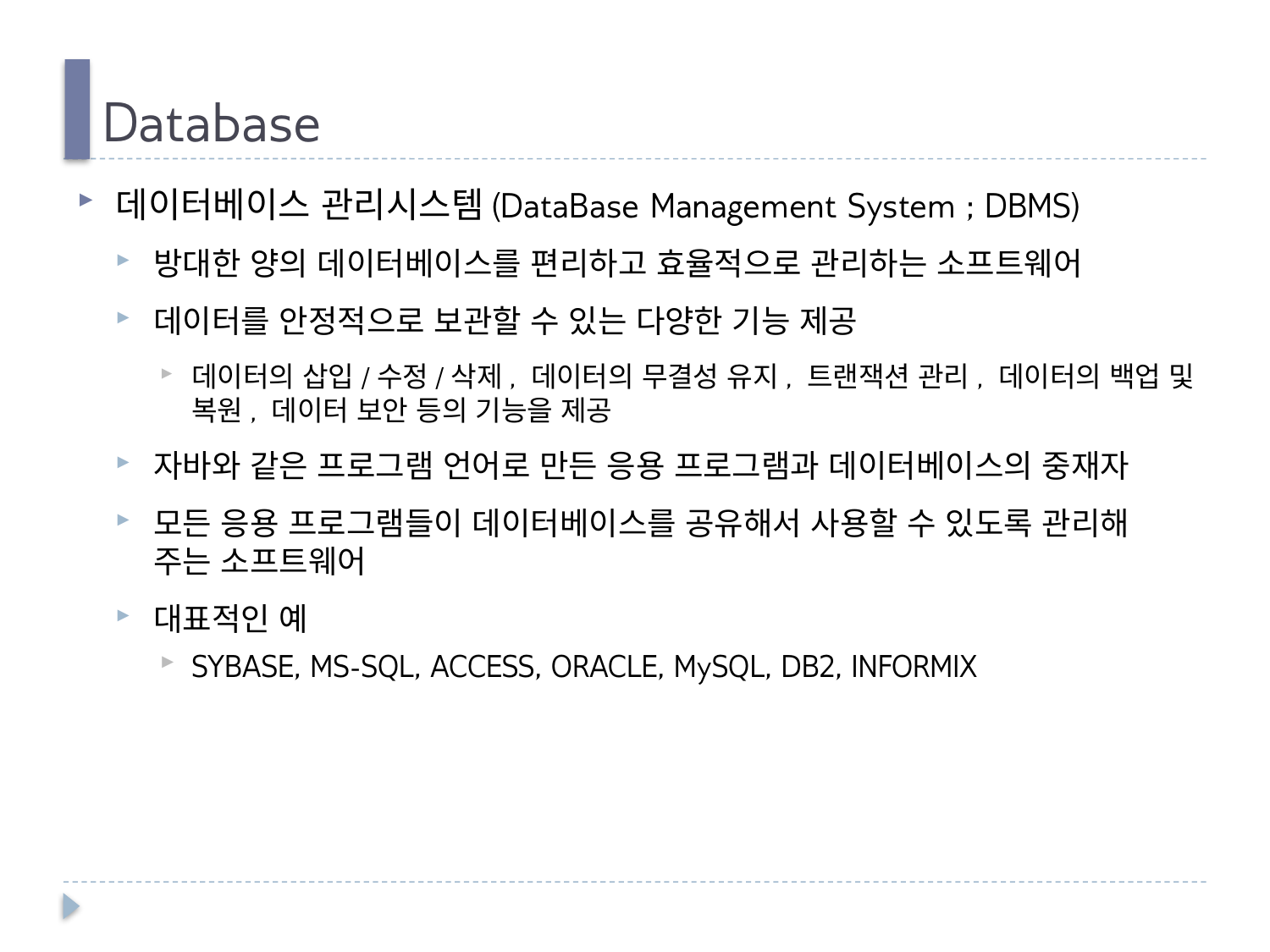

# Database
데이터베이스 관리시스템(DataBase Management System ; DBMS)
방대한 양의 데이터베이스를 편리하고 효율적으로 관리하는 소프트웨어
데이터를 안정적으로 보관할 수 있는 다양한 기능 제공
데이터의 삽입/수정/삭제, 데이터의 무결성 유지, 트랜잭션 관리, 데이터의 백업 및 복원, 데이터 보안 등의 기능을 제공
자바와 같은 프로그램 언어로 만든 응용 프로그램과 데이터베이스의 중재자
모든 응용 프로그램들이 데이터베이스를 공유해서 사용할 수 있도록 관리해 주는 소프트웨어
대표적인 예
SYBASE, MS-SQL, ACCESS, ORACLE, MySQL, DB2, INFORMIX